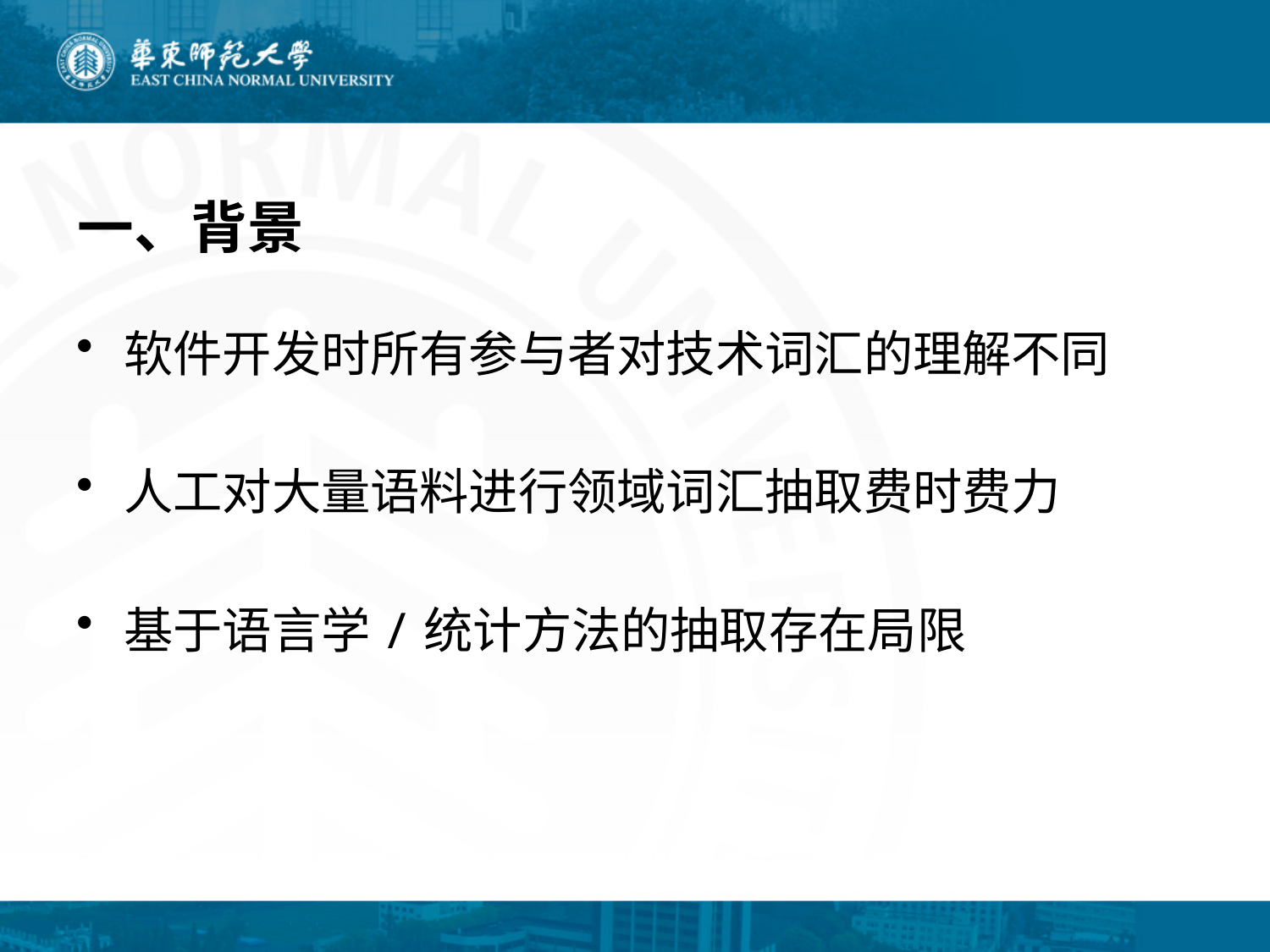

# 一、背景
软件开发时所有参与者对技术词汇的理解不同

人工对大量语料进行领域词汇抽取费时费力

基于语言学/统计方法的抽取存在局限